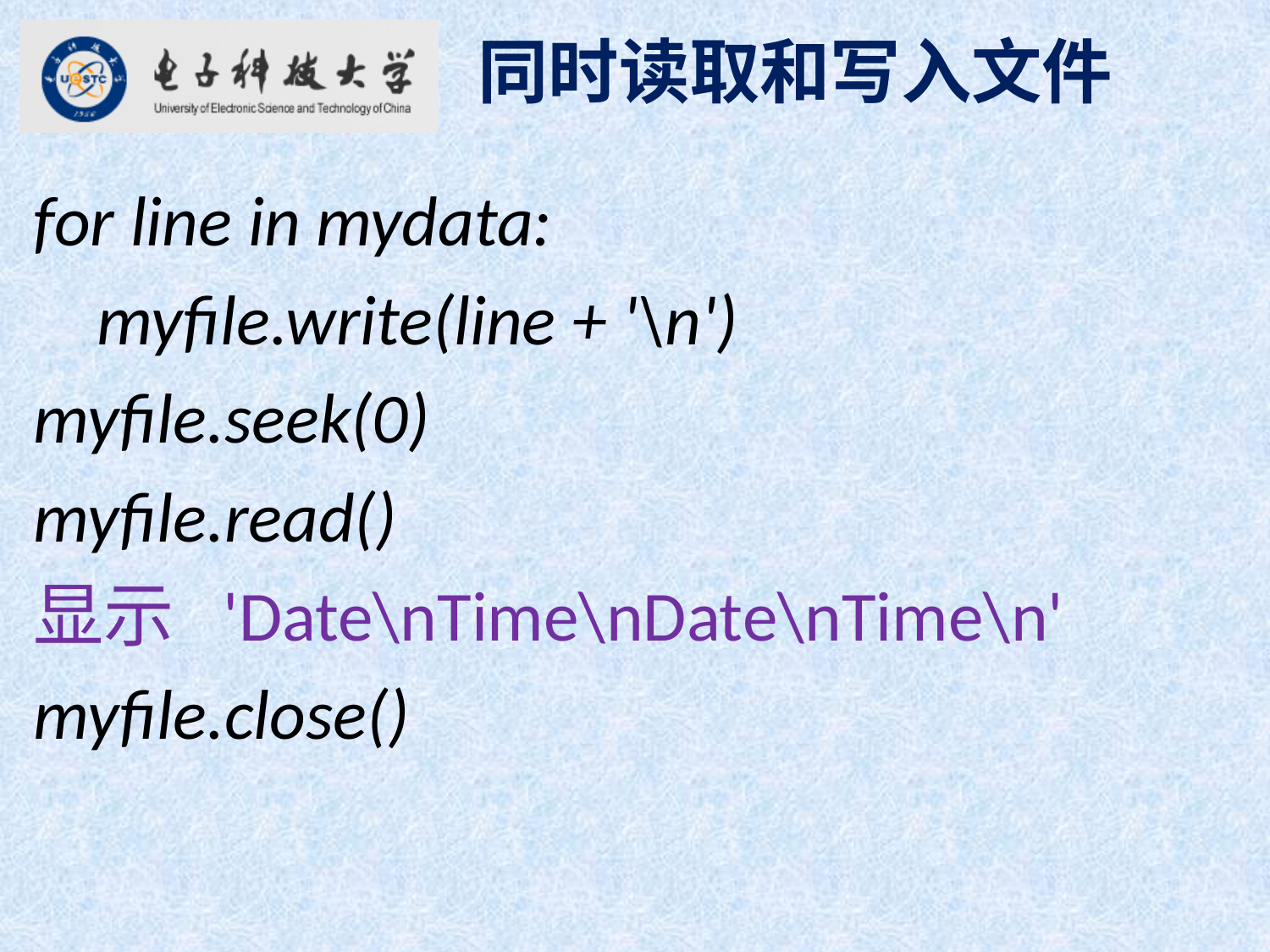

同时读取和写入文件
for line in mydata:
    myfile.write(line + '\n')
myfile.seek(0)
myfile.read()
显示  'Date\nTime\nDate\nTime\n'
myfile.close()